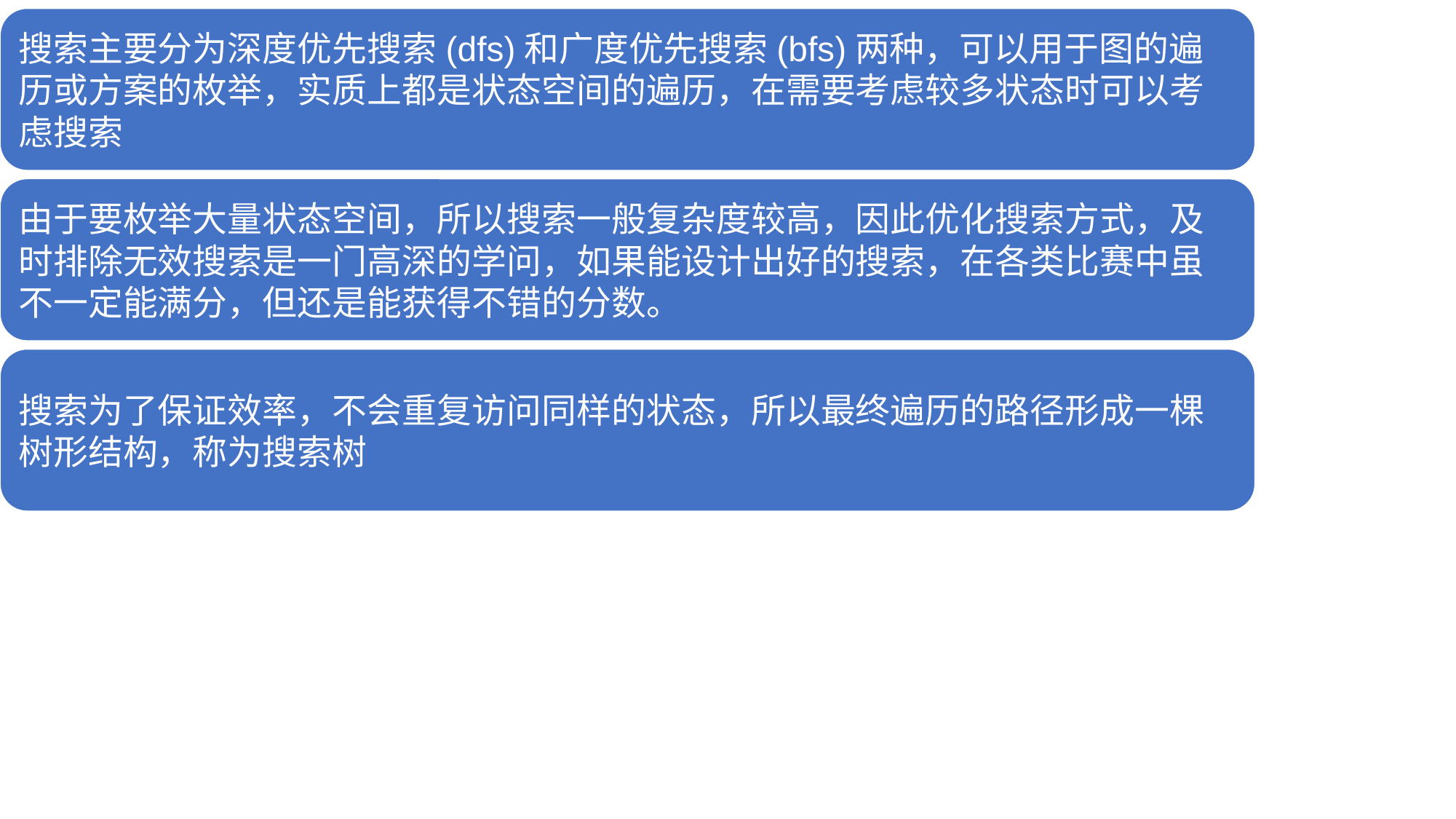

# *什么是搜索
搜索主要分为深度优先搜索(dfs)和广度优先搜索(bfs)两种，可以用于图的遍历或方案的枚举，实质上都是状态空间的遍历，在需要考虑较多状态时可以考虑搜索
由于要枚举大量状态空间，所以搜索一般复杂度较高，因此优化搜索方式，及时排除无效搜索是一门高深的学问，如果能设计出好的搜索，在各类比赛中虽不一定能满分，但还是能获得不错的分数。
搜索为了保证效率，不会重复访问同样的状态，所以最终遍历的路径形成一棵树形结构，称为搜索树